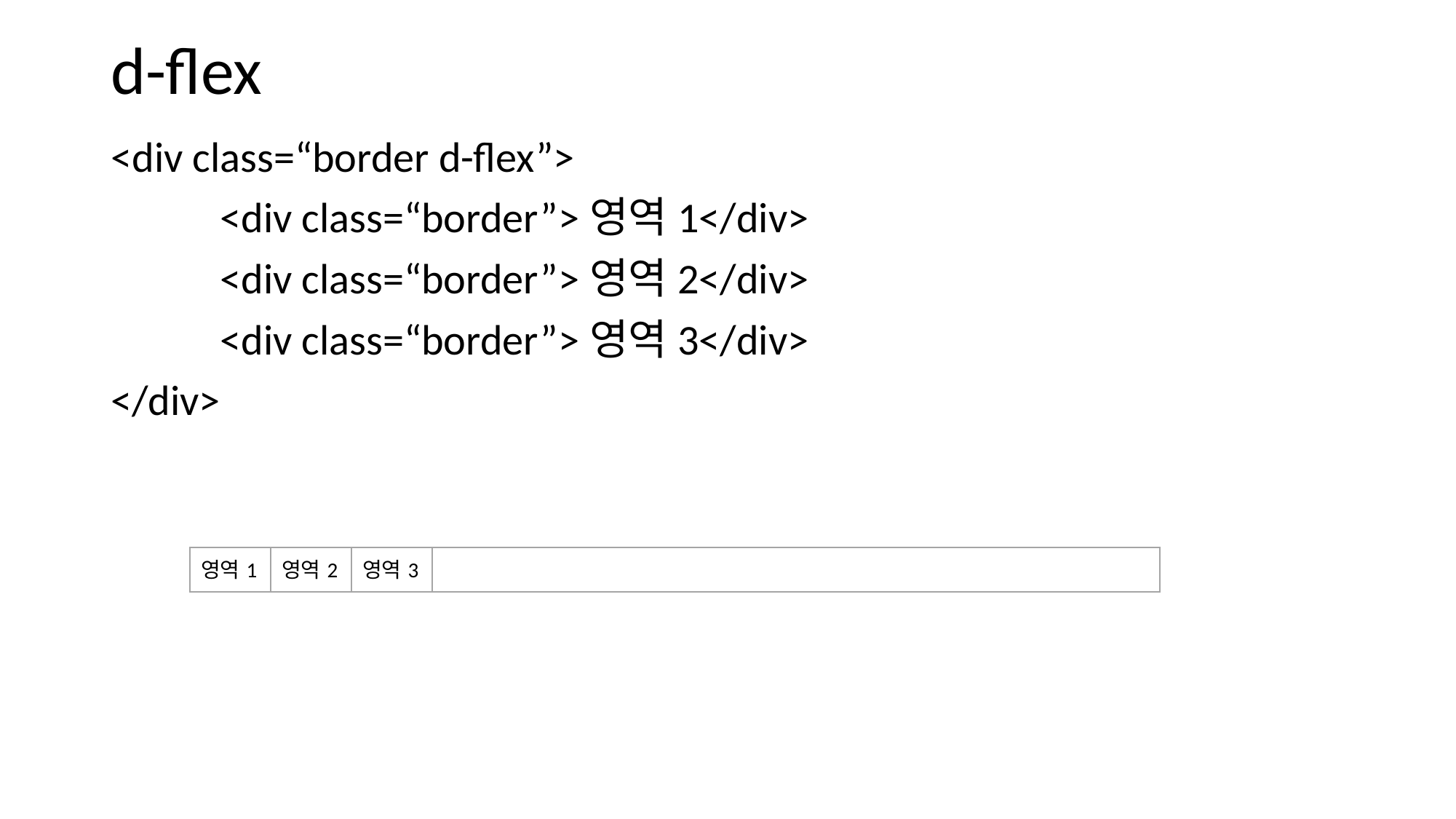

d-flex
<div class=“border d-flex”>
	<div class=“border”>영역1</div>
	<div class=“border”>영역2</div>
	<div class=“border”>영역3</div>
</div>

| 영역1 | 영역2 | 영역3 |  |
| --- | --- | --- | --- |